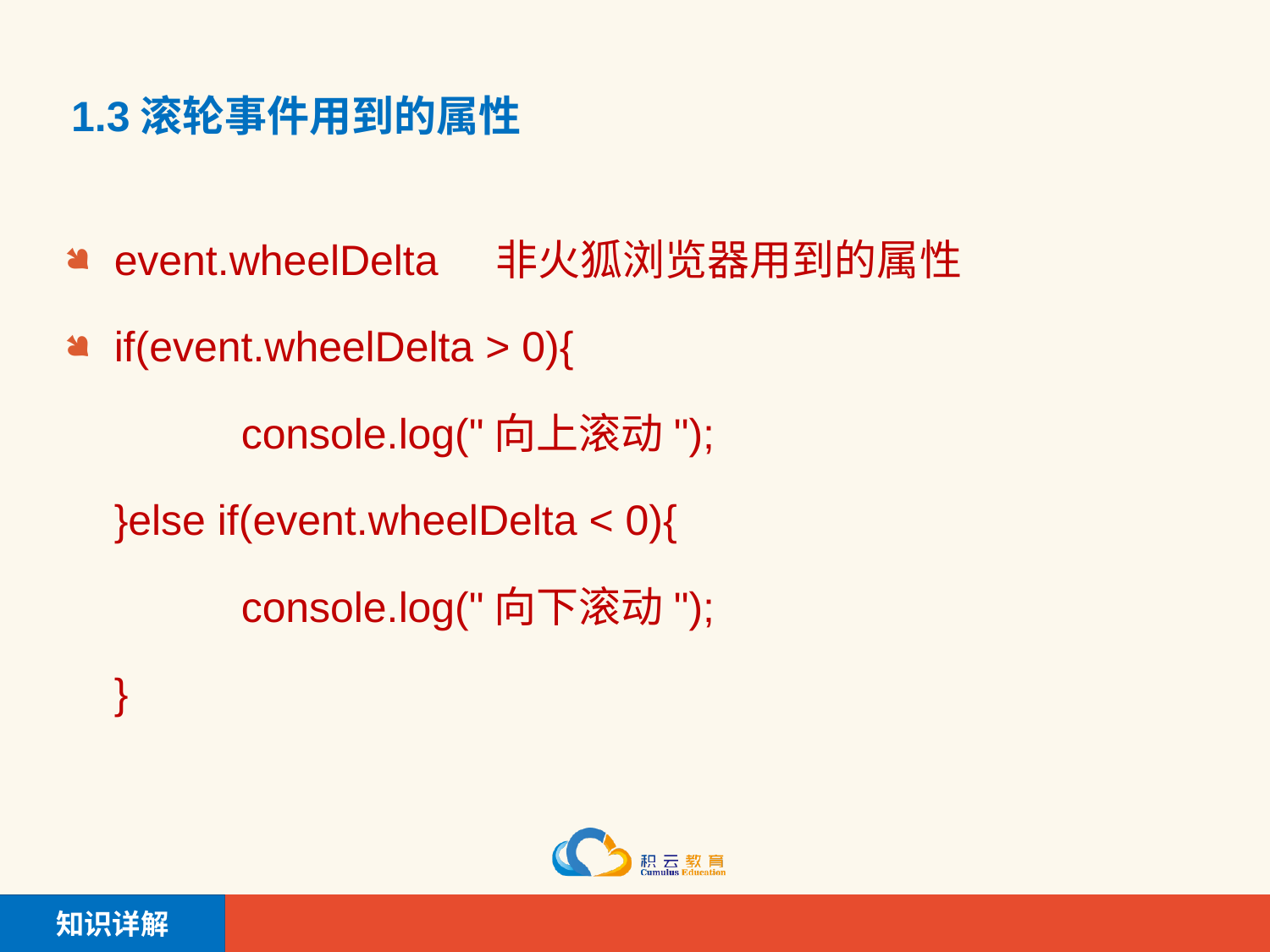

# 1.3滚轮事件用到的属性
event.wheelDelta    非火狐浏览器用到的属性
if(event.wheelDelta > 0){
		console.log("向上滚动");
	}else if(event.wheelDelta < 0){
		console.log("向下滚动");
	}